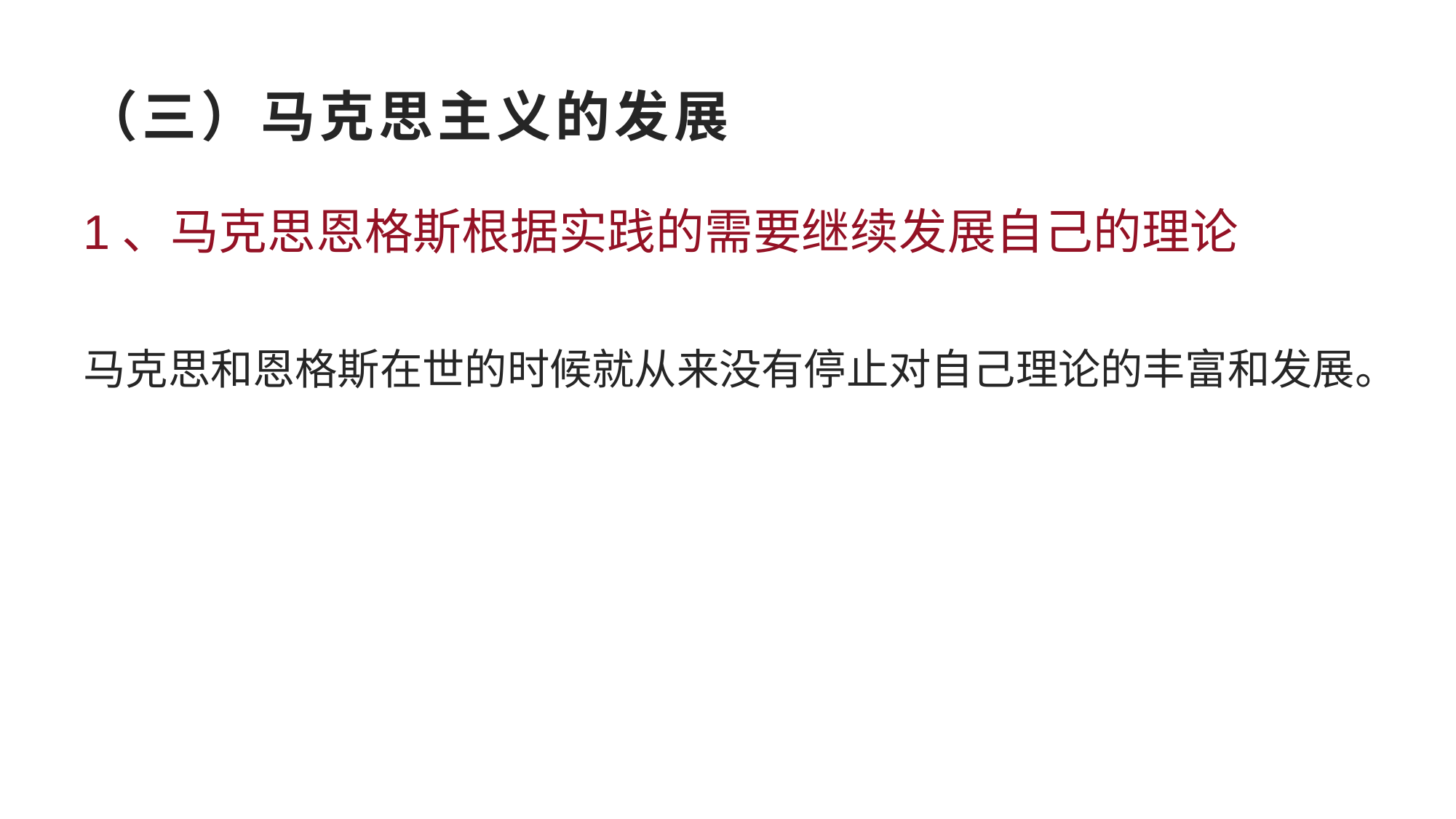

# （三）马克思主义的发展
1、马克思恩格斯根据实践的需要继续发展自己的理论

马克思和恩格斯在世的时候就从来没有停止对自己理论的丰富和发展。